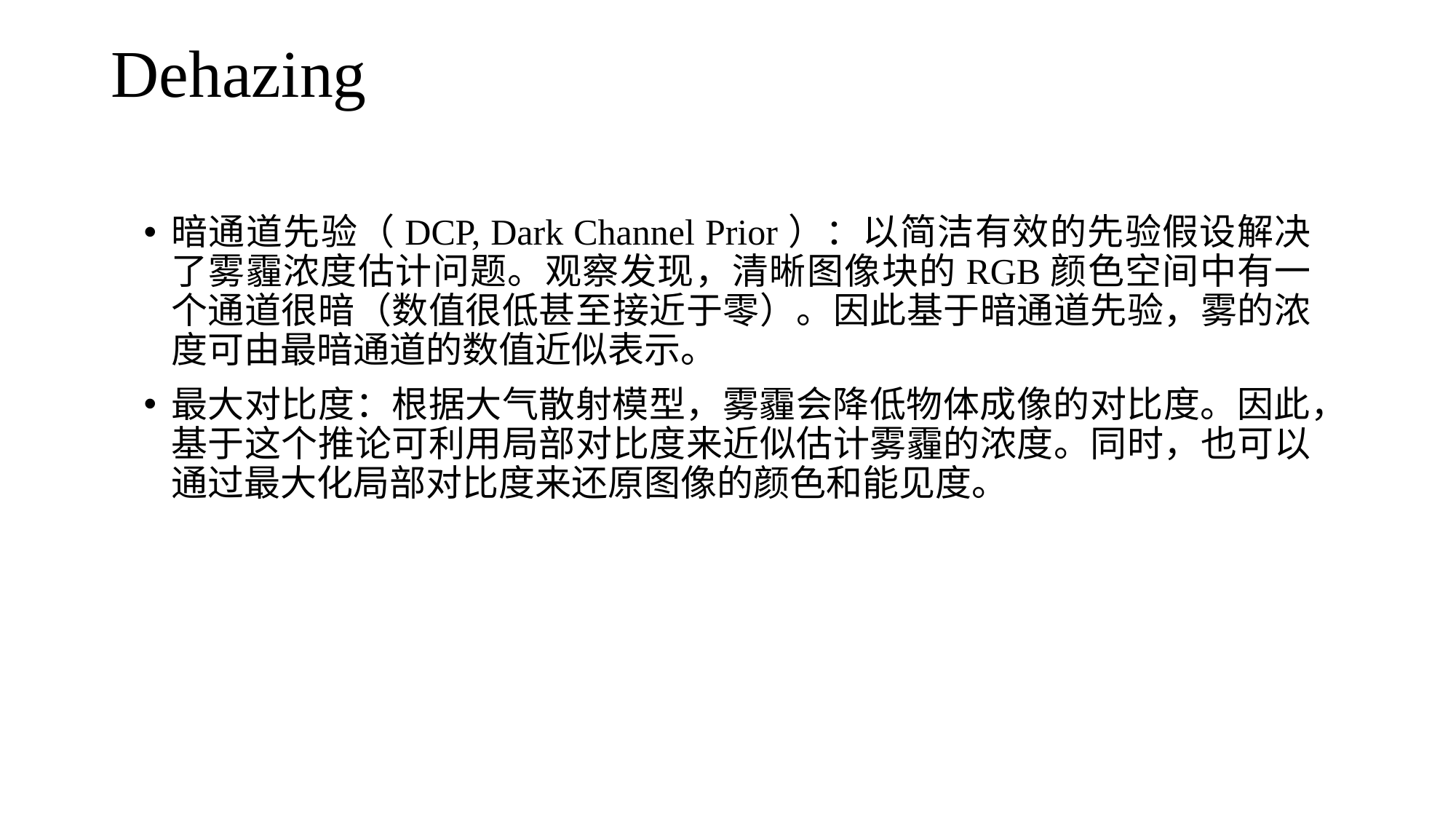

# Dehazing
暗通道先验（DCP, Dark Channel Prior）：以简洁有效的先验假设解决了雾霾浓度估计问题。观察发现，清晰图像块的RGB颜色空间中有一个通道很暗（数值很低甚至接近于零）。因此基于暗通道先验，雾的浓度可由最暗通道的数值近似表示。
最大对比度：根据大气散射模型，雾霾会降低物体成像的对比度。因此，基于这个推论可利用局部对比度来近似估计雾霾的浓度。同时，也可以通过最大化局部对比度来还原图像的颜色和能见度。